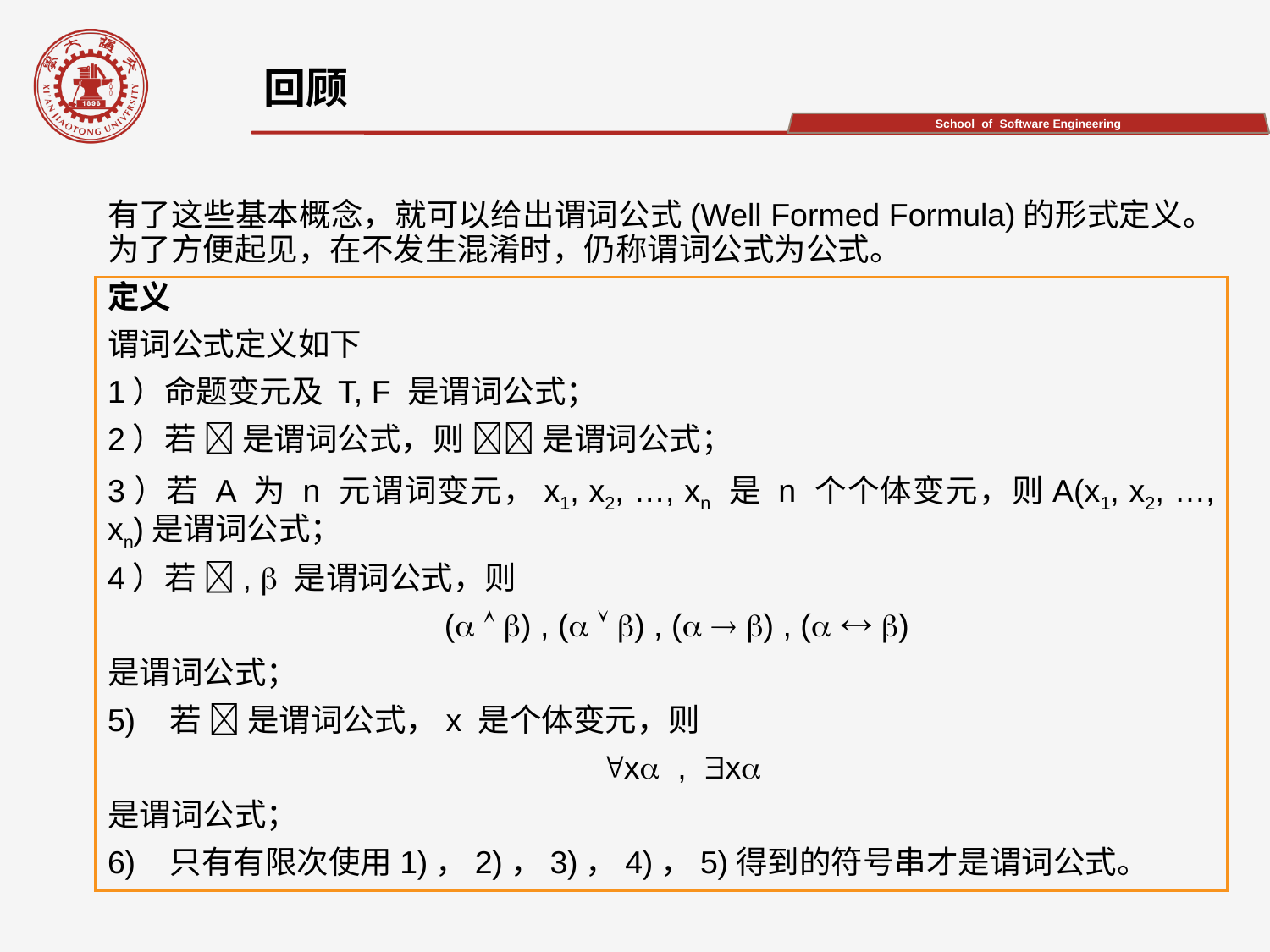

回顾
有了这些基本概念，就可以给出谓词公式(Well Formed Formula)的形式定义。为了方便起见，在不发生混淆时，仍称谓词公式为公式。
定义
谓词公式定义如下
1）命题变元及 T, F 是谓词公式；
2）若 α 是谓词公式，则 ¬α 是谓词公式；
3）若 A 为 n 元谓词变元，x1, x2, …, xn 是 n 个个体变元，则A(x1, x2, …, xn)是谓词公式；
4）若 α, β 是谓词公式，则
(α ∧ β) , (α ∨ β) , (α → β) , (α ↔ β)
是谓词公式；
5)   若 α 是谓词公式，x 是个体变元，则
∀xα  ,  ∃xα
是谓词公式；
6)   只有有限次使用1)，2)，3)，4)，5)得到的符号串才是谓词公式。